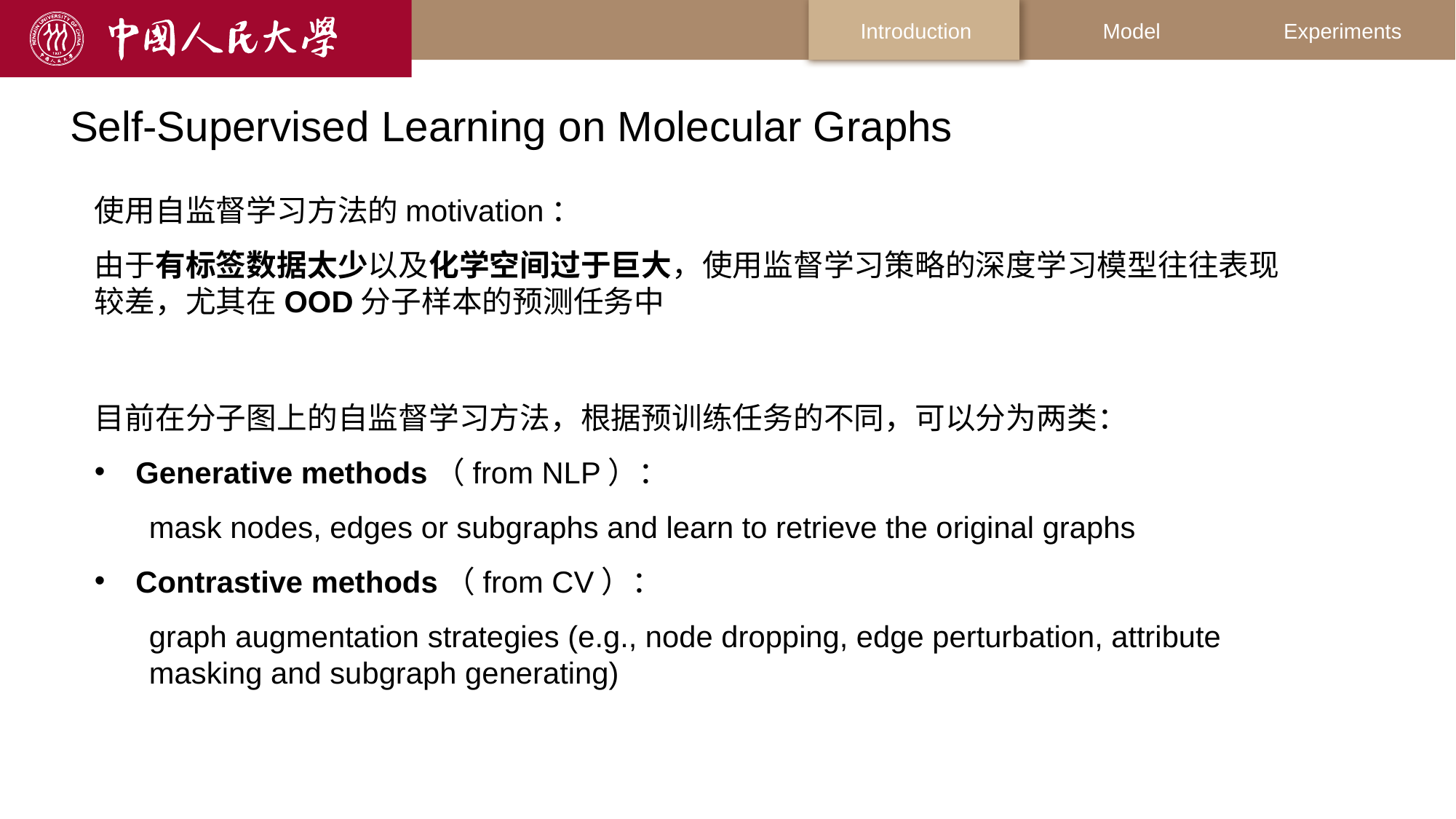

Introduction
Model
Experiments

Self-Supervised Learning on Molecular Graphs
使用自监督学习方法的motivation：
由于有标签数据太少以及化学空间过于巨大，使用监督学习策略的深度学习模型往往表现较差，尤其在OOD分子样本的预测任务中
目前在分子图上的自监督学习方法，根据预训练任务的不同，可以分为两类：
Generative methods（from NLP）：
mask nodes, edges or subgraphs and learn to retrieve the original graphs
Contrastive methods（from CV）：
graph augmentation strategies (e.g., node dropping, edge perturbation, attribute masking and subgraph generating)